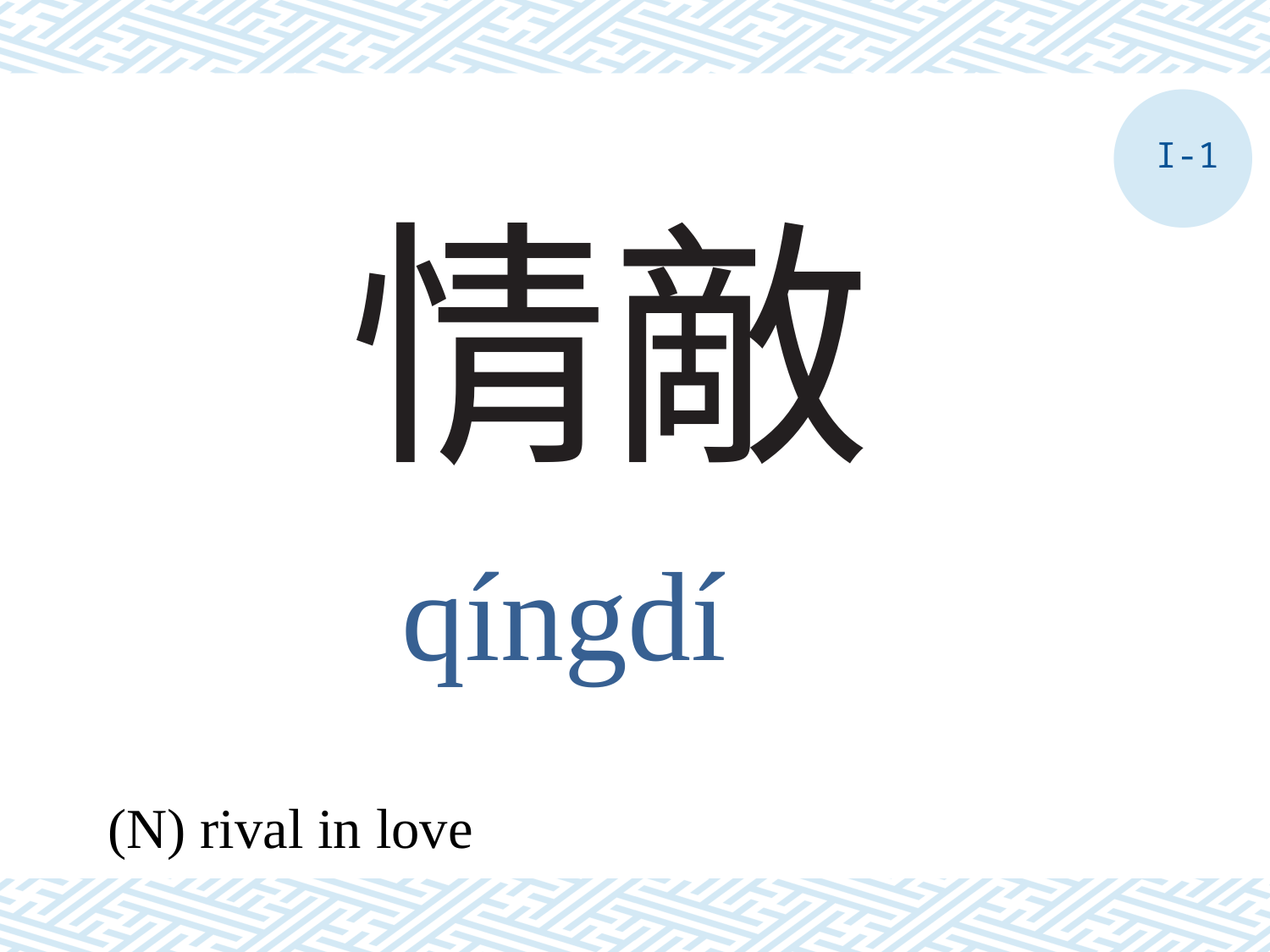

I-1

# 情敵
qíngdí
(N) rival in love